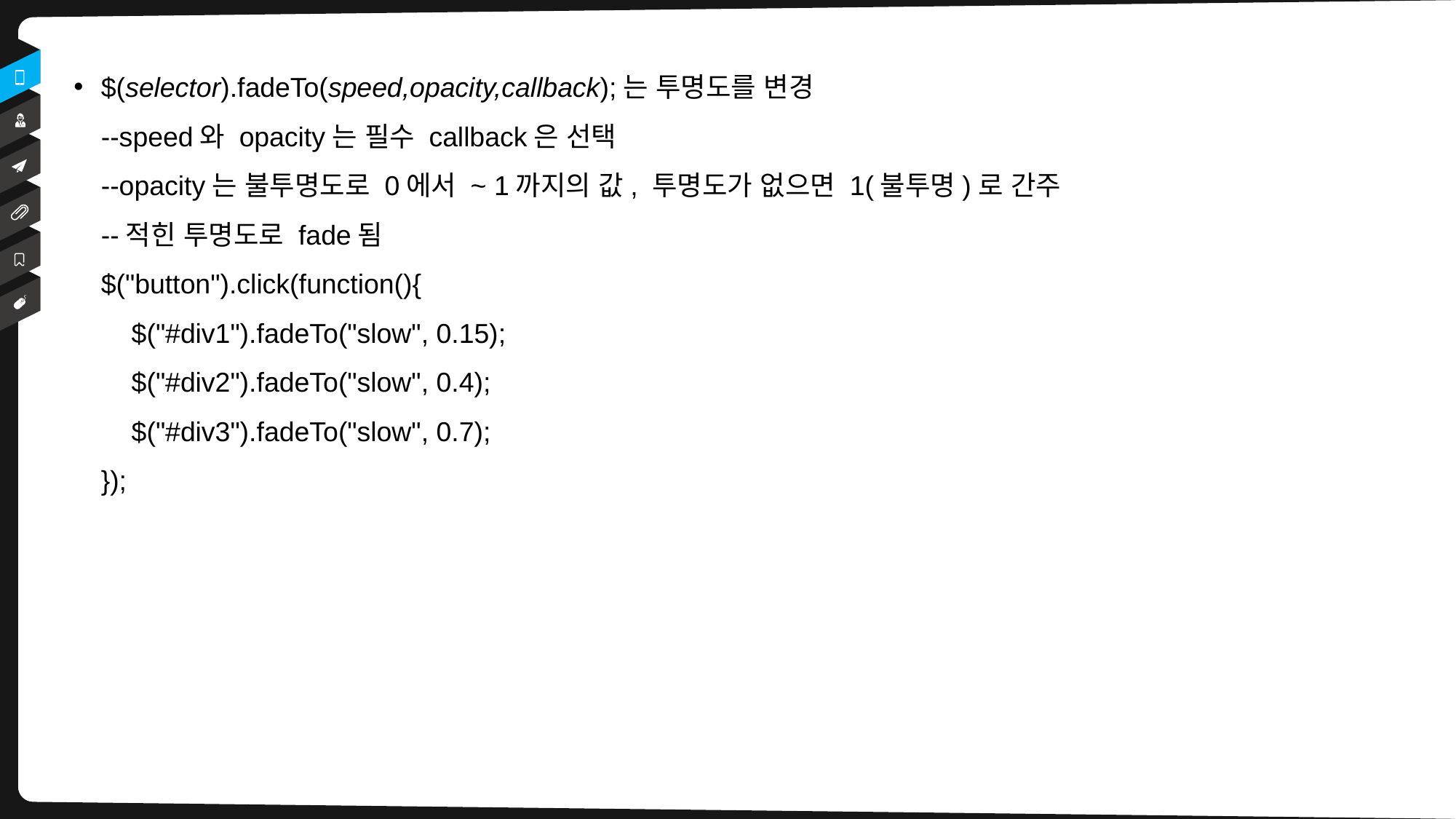

$(selector).fadeTo(speed,opacity,callback);는 투명도를 변경
--speed와 opacity는 필수 callback은 선택
--opacity는 불투명도로 0에서 ~ 1까지의 값, 투명도가 없으면 1(불투명)로 간주
--적힌 투명도로 fade됨
$("button").click(function(){
    $("#div1").fadeTo("slow", 0.15);
    $("#div2").fadeTo("slow", 0.4);
    $("#div3").fadeTo("slow", 0.7);
});